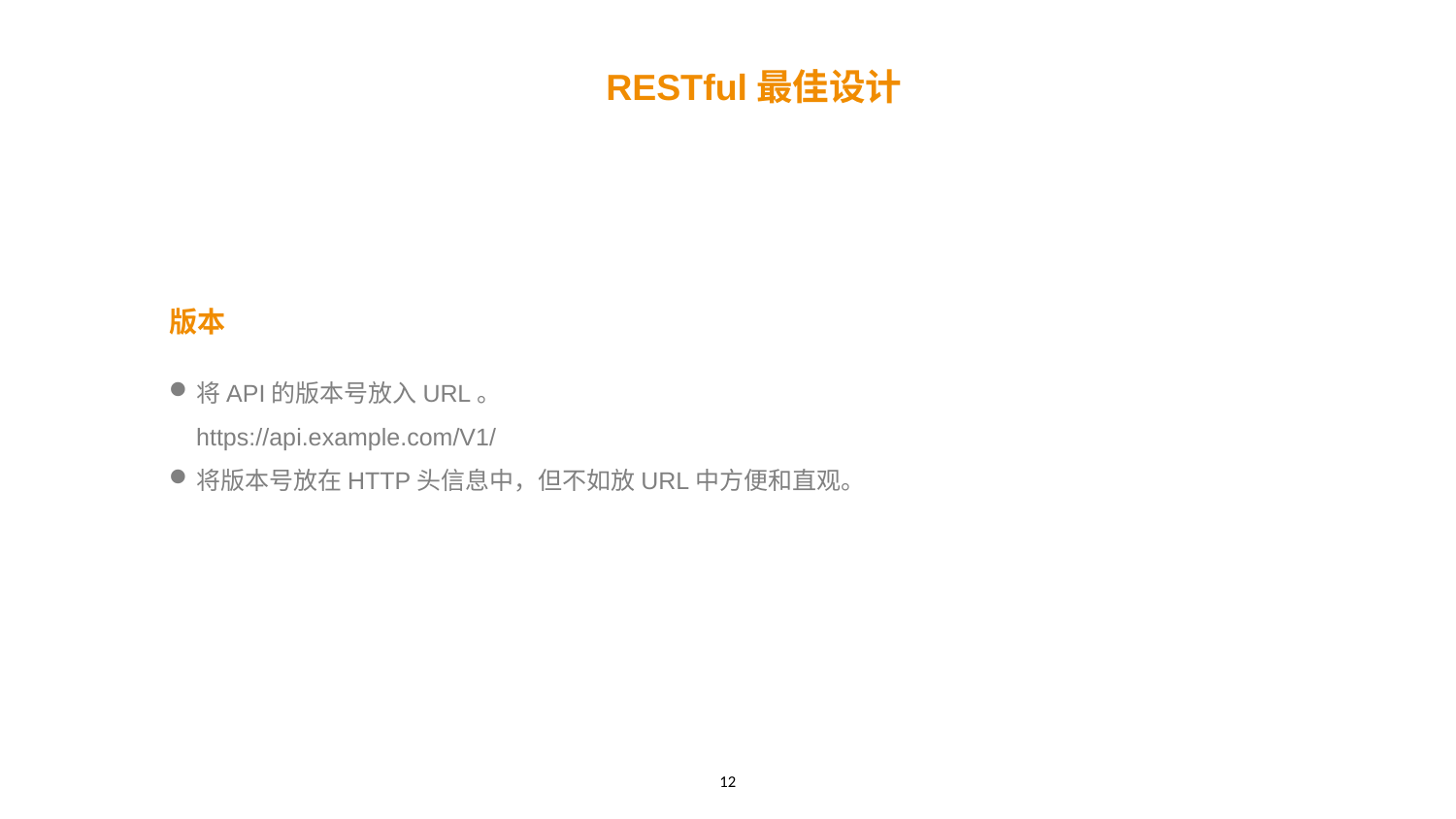

RESTful最佳设计
版本
将API的版本号放入URL。
    https://api.example.com/V1/
将版本号放在HTTP头信息中，但不如放URL中方便和直观。